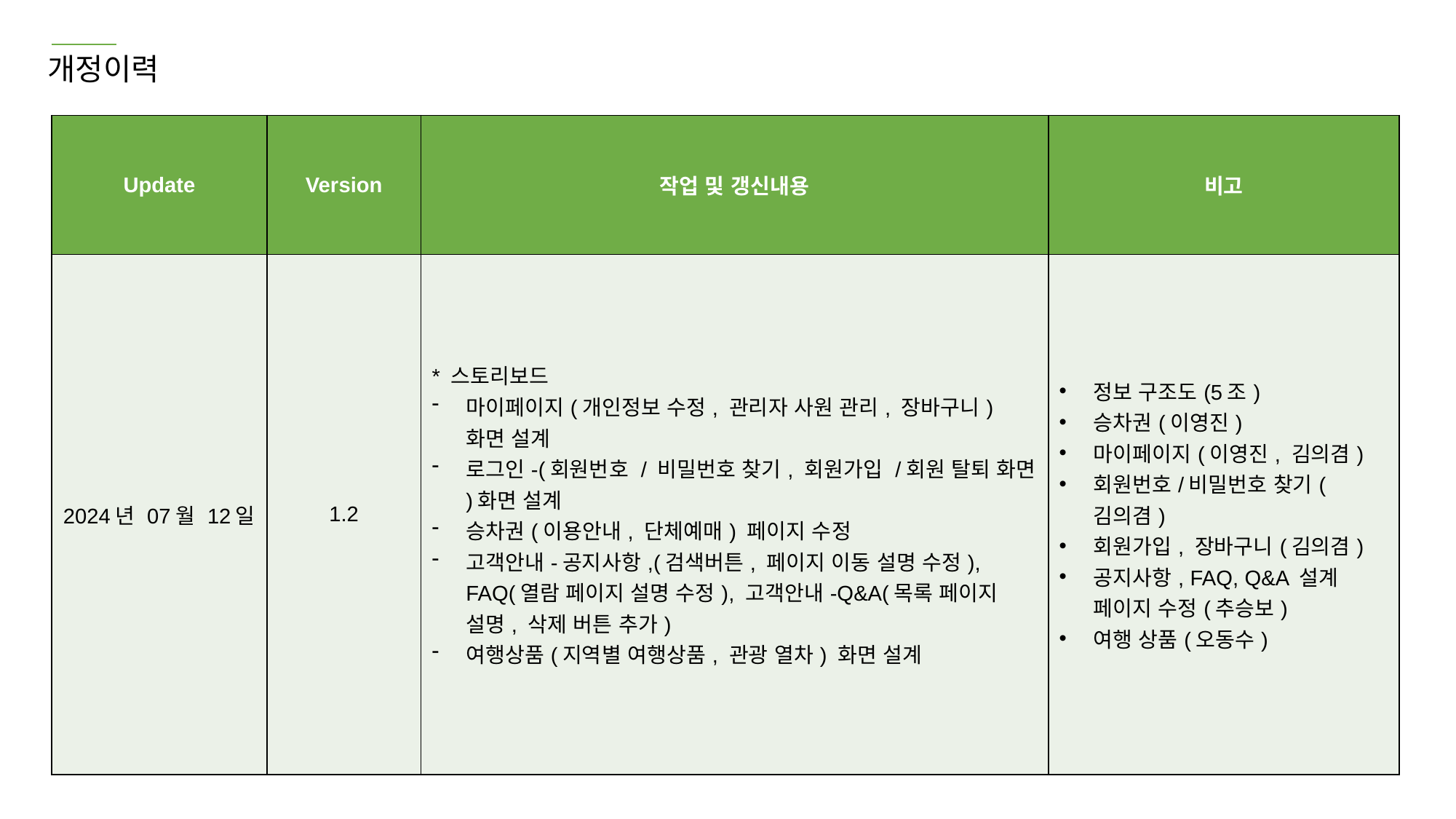

개정이력
| Update | Version | 작업 및 갱신내용 | 비고 |
| --- | --- | --- | --- |
| 2024년 07월 12일 | 1.2 | \* 스토리보드 마이페이지(개인정보 수정, 관리자 사원 관리, 장바구니)화면 설계 로그인-(회원번호 / 비밀번호 찾기, 회원가입 /회원 탈퇴 화면 )화면 설계 승차권(이용안내, 단체예매) 페이지 수정 고객안내-공지사항,(검색버튼, 페이지 이동 설명 수정), FAQ(열람 페이지 설명 수정), 고객안내-Q&A(목록 페이지 설명, 삭제 버튼 추가) 여행상품(지역별 여행상품, 관광 열차) 화면 설계 | 정보 구조도(5조) 승차권(이영진) 마이페이지(이영진, 김의겸) 회원번호/비밀번호 찾기(김의겸) 회원가입, 장바구니(김의겸) 공지사항, FAQ, Q&A 설계 페이지 수정(추승보) 여행 상품(오동수) |